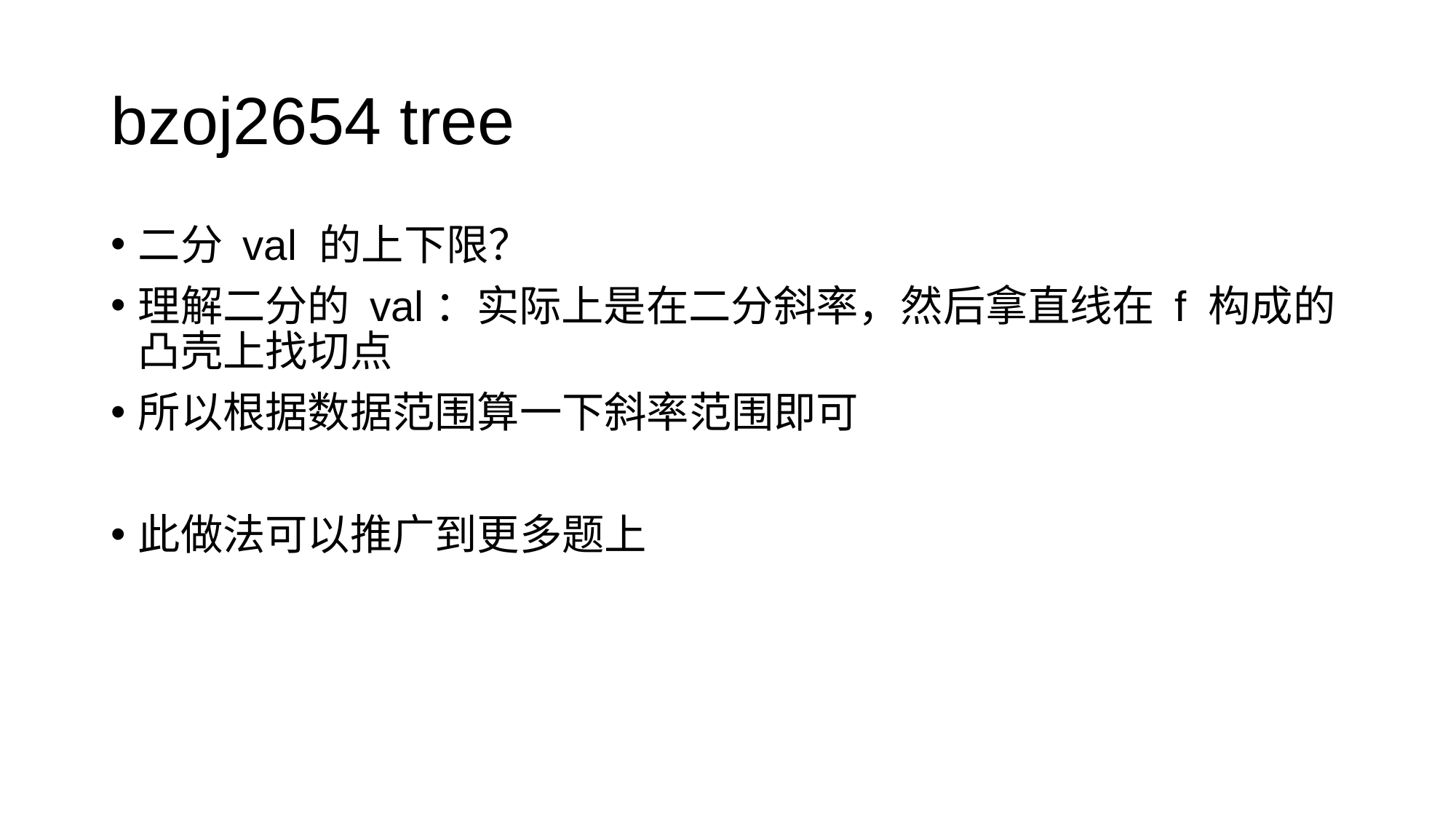

# bzoj2654 tree
二分 val 的上下限？
理解二分的 val：实际上是在二分斜率，然后拿直线在 f 构成的凸壳上找切点
所以根据数据范围算一下斜率范围即可

此做法可以推广到更多题上